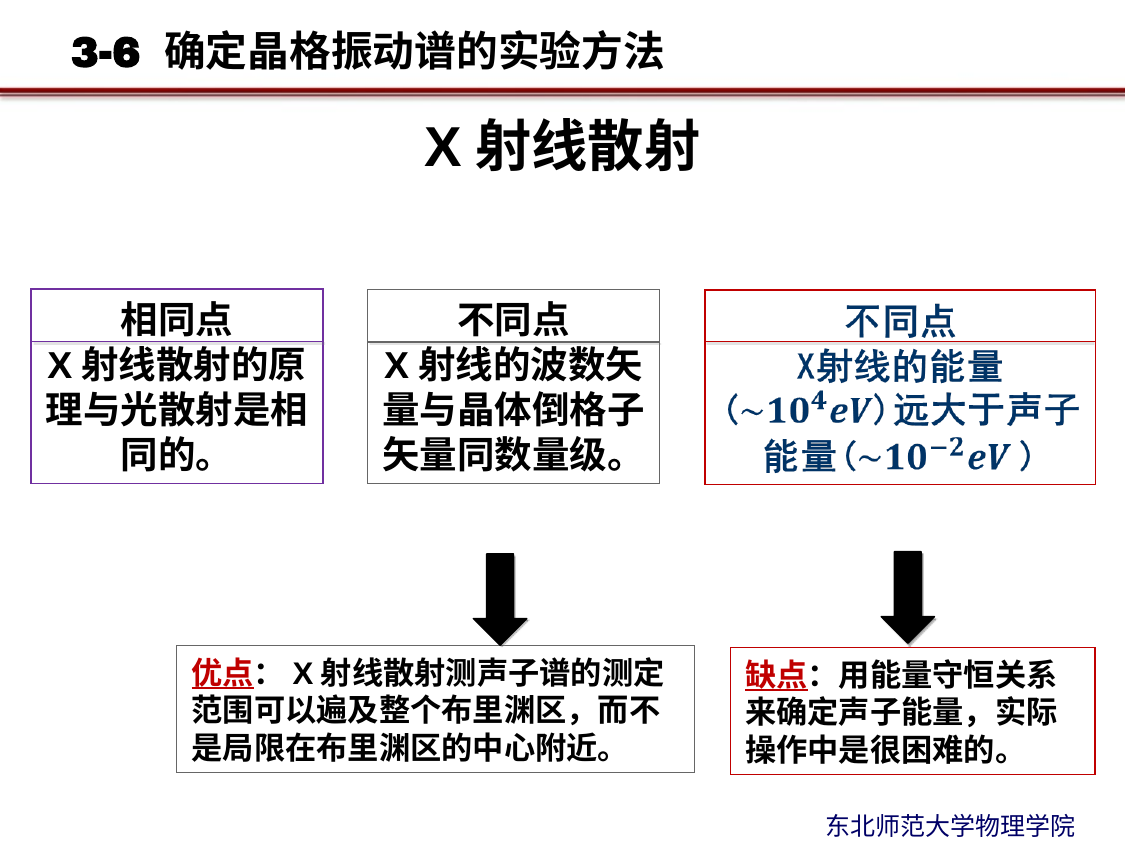

# X射线散射
相同点
X射线散射的原理与光散射是相同的。
不同点
X射线的波数矢量与晶体倒格子矢量同数量级。

优点：X射线散射测声子谱的测定范围可以遍及整个布里渊区，而不是局限在布里渊区的中心附近。
缺点：用能量守恒关系来确定声子能量，实际操作中是很困难的。